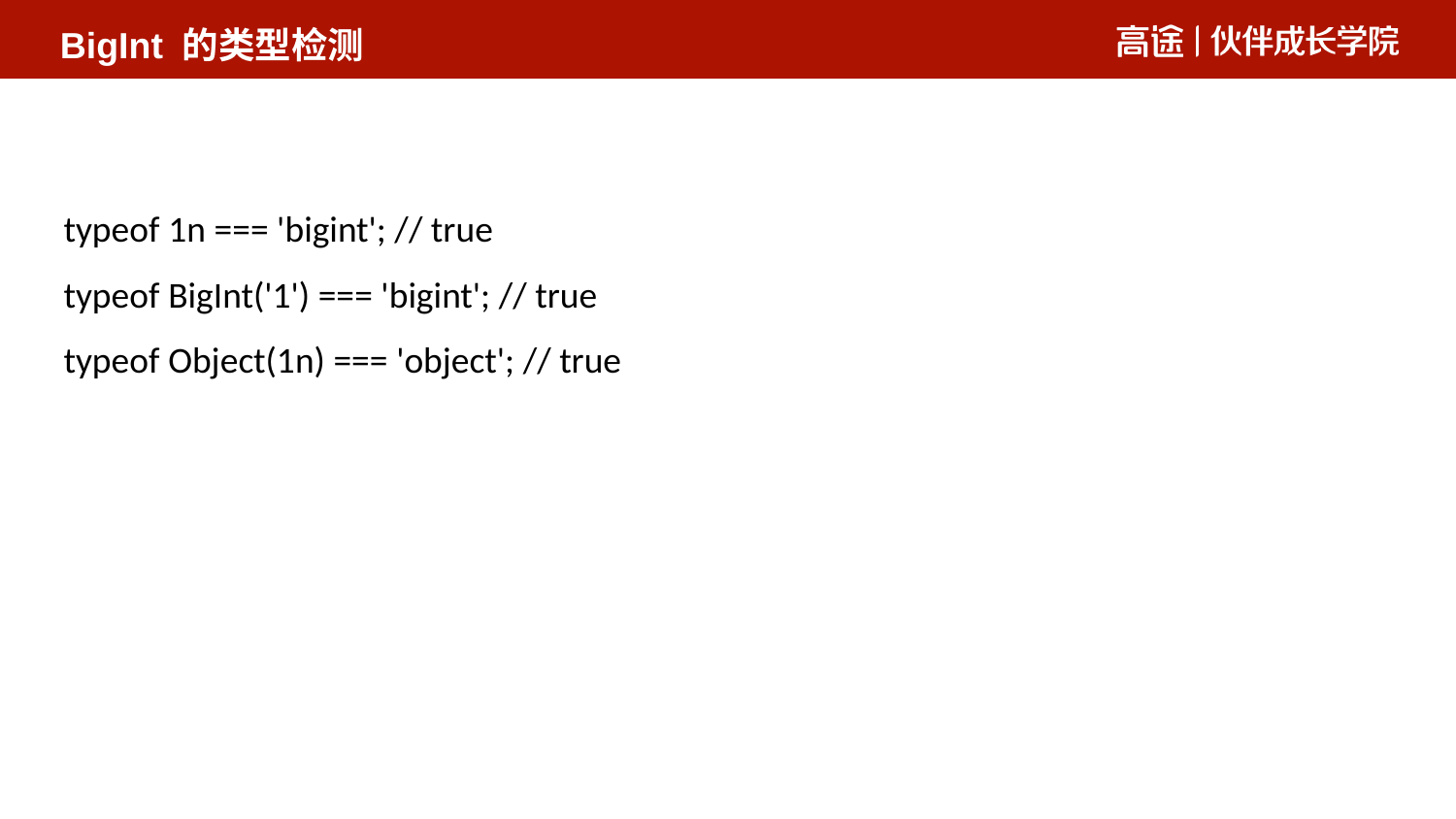

BigInt 的类型检测
typeof 1n === 'bigint'; // true
typeof BigInt('1') === 'bigint'; // true
typeof Object(1n) === 'object'; // true